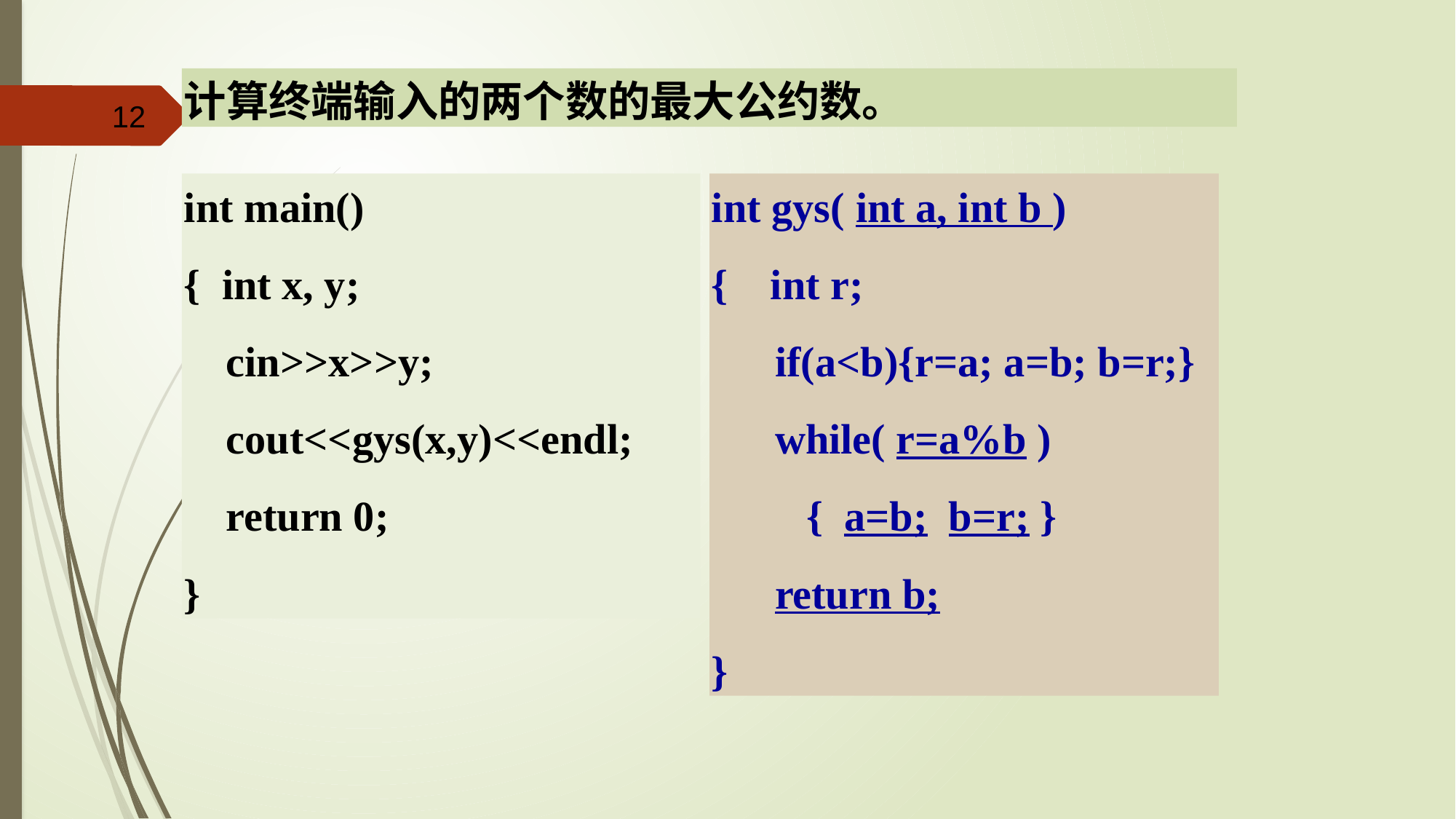

计算终端输入的两个数的最大公约数。
12
int main()
{  int x, y;
    cin>>x>>y;
    cout<<gys(x,y)<<endl;
    return 0;
}
int gys( int a, int b )
{    int r;
      if(a<b){r=a; a=b; b=r;}
      while( r=a%b )
         {  a=b;  b=r; }
      return b;
}